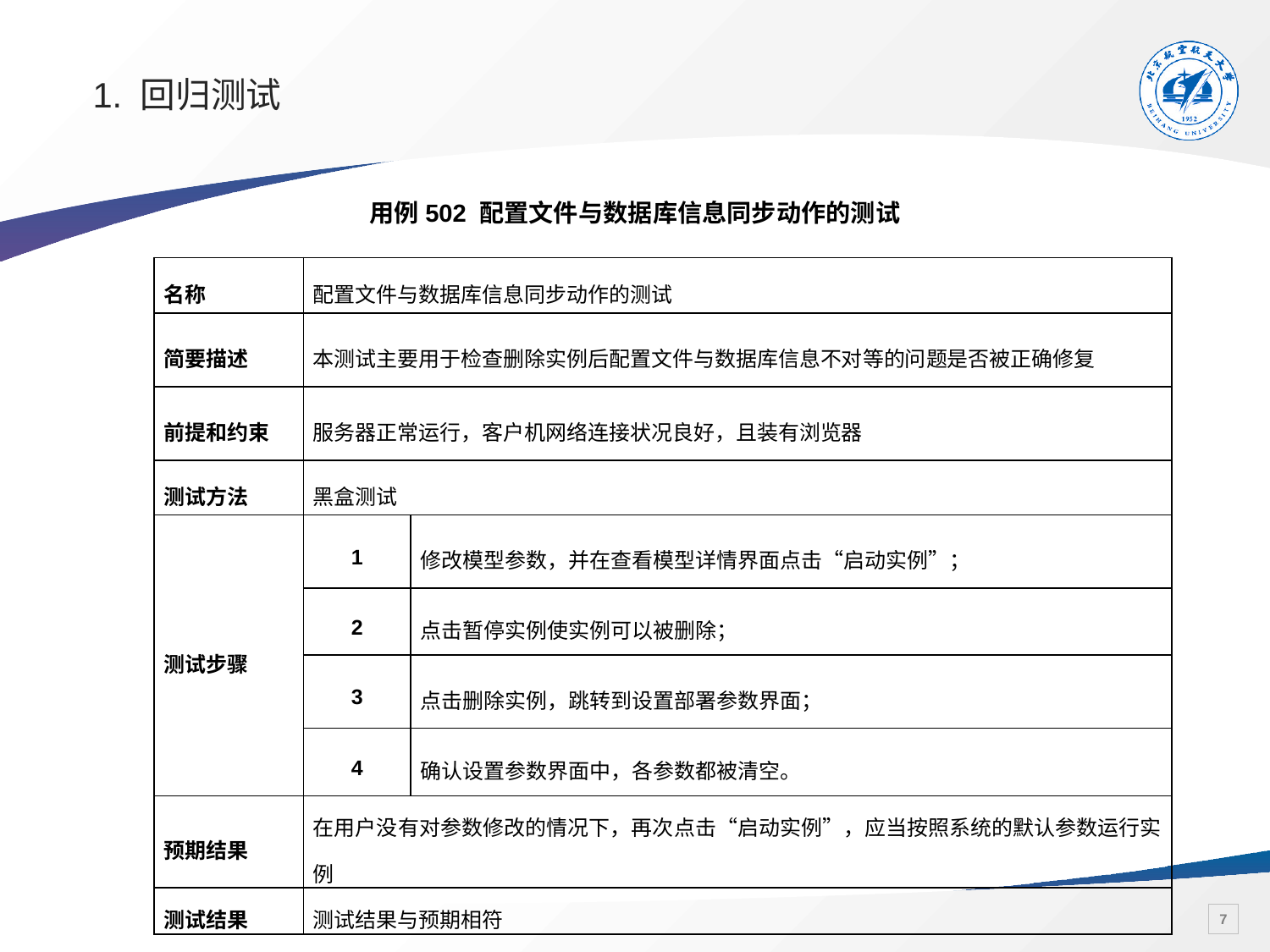

# 1. 回归测试
用例502 配置文件与数据库信息同步动作的测试
| 名称 | 配置文件与数据库信息同步动作的测试 |  |
| --- | --- | --- |
| 简要描述 | 本测试主要用于检查删除实例后配置文件与数据库信息不对等的问题是否被正确修复 |  |
| 前提和约束 | 服务器正常运行，客户机网络连接状况良好，且装有浏览器 |  |
| 测试方法 | 黑盒测试 |  |
| 测试步骤 | 1 | 修改模型参数，并在查看模型详情界面点击“启动实例”； |
|  | 2 | 点击暂停实例使实例可以被删除； |
|  | 3 | 点击删除实例，跳转到设置部署参数界面； |
|  | 4 | 确认设置参数界面中，各参数都被清空。 |
| 预期结果 | 在用户没有对参数修改的情况下，再次点击“启动实例”，应当按照系统的默认参数运行实例 |  |
| 测试结果 | 测试结果与预期相符 |  |